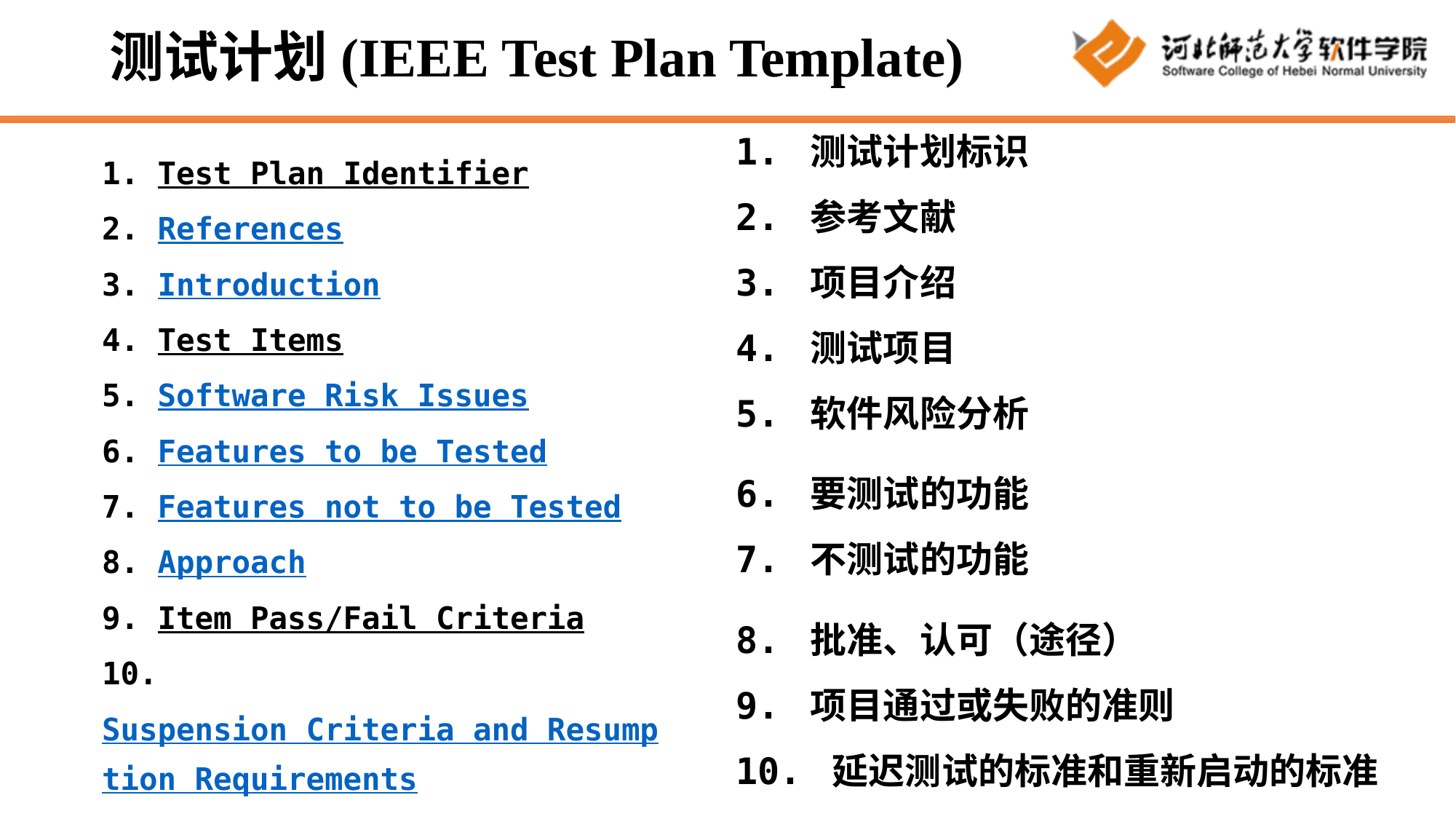

# 测试计划(IEEE Test Plan Template)
1. 测试计划标识
2. 参考文献
3. 项目介绍
4. 测试项目
5. 软件风险分析
6. 要测试的功能
7. 不测试的功能
8. 批准、认可（途径）
9. 项目通过或失败的准则
10. 延迟测试的标准和重新启动的标准
1. Test Plan Identifier
2. References
3. Introduction
4. Test Items
5. Software Risk Issues
6. Features to be Tested
7. Features not to be Tested
8. Approach
9. Item Pass/Fail Criteria
10. Suspension Criteria and Resumption Requirements